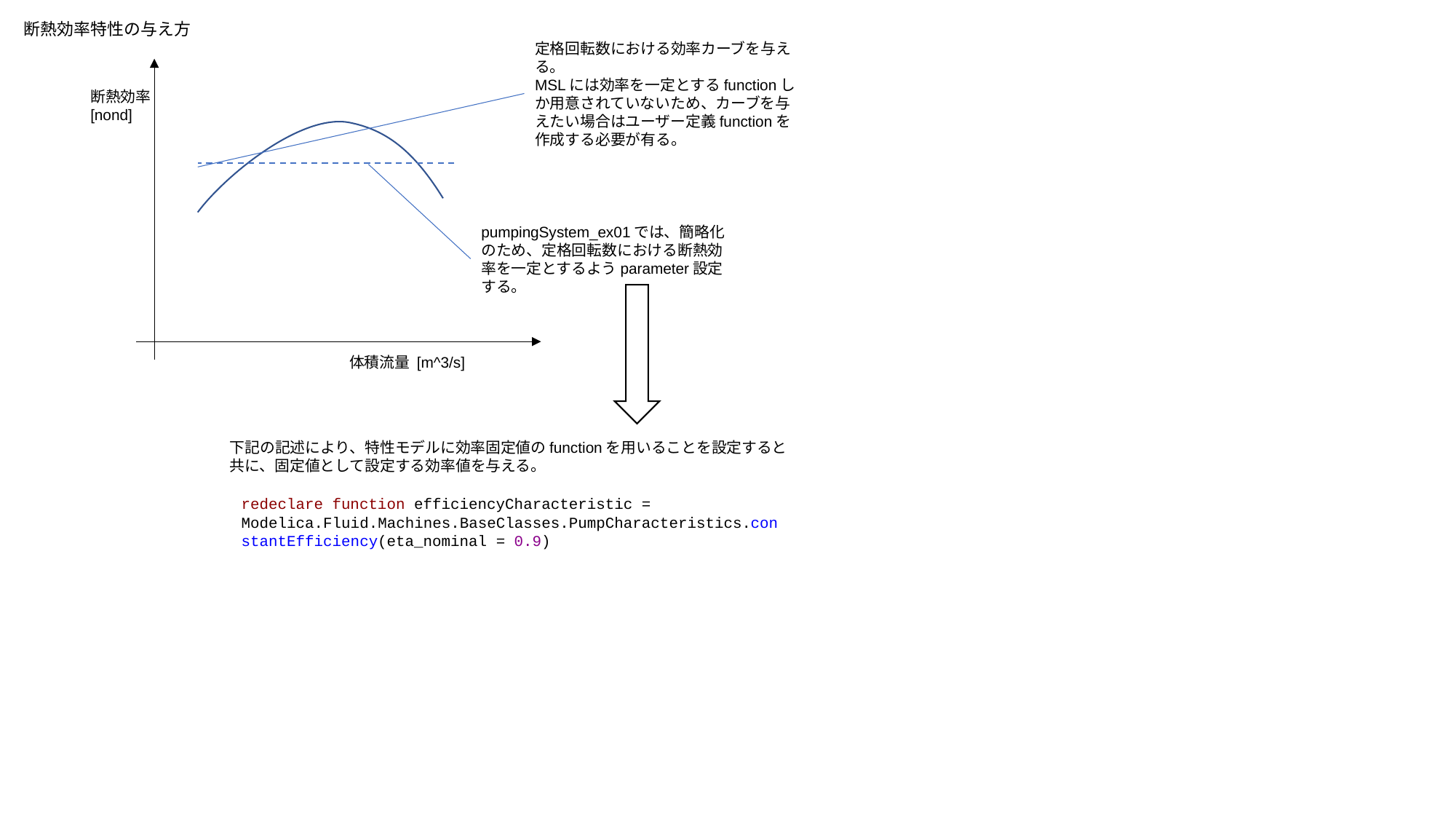

断熱効率特性の与え方
定格回転数における効率カーブを与える。
MSLには効率を一定とするfunctionしか用意されていないため、カーブを与えたい場合はユーザー定義functionを作成する必要が有る。
断熱効率 [nond]

pumpingSystem_ex01では、簡略化のため、定格回転数における断熱効率を一定とするようparameter設定する。

体積流量 [m^3/s]
下記の記述により、特性モデルに効率固定値のfunctionを用いることを設定すると共に、固定値として設定する効率値を与える。
redeclare function efficiencyCharacteristic = Modelica.Fluid.Machines.BaseClasses.PumpCharacteristics.constantEfficiency(eta_nominal = 0.9)